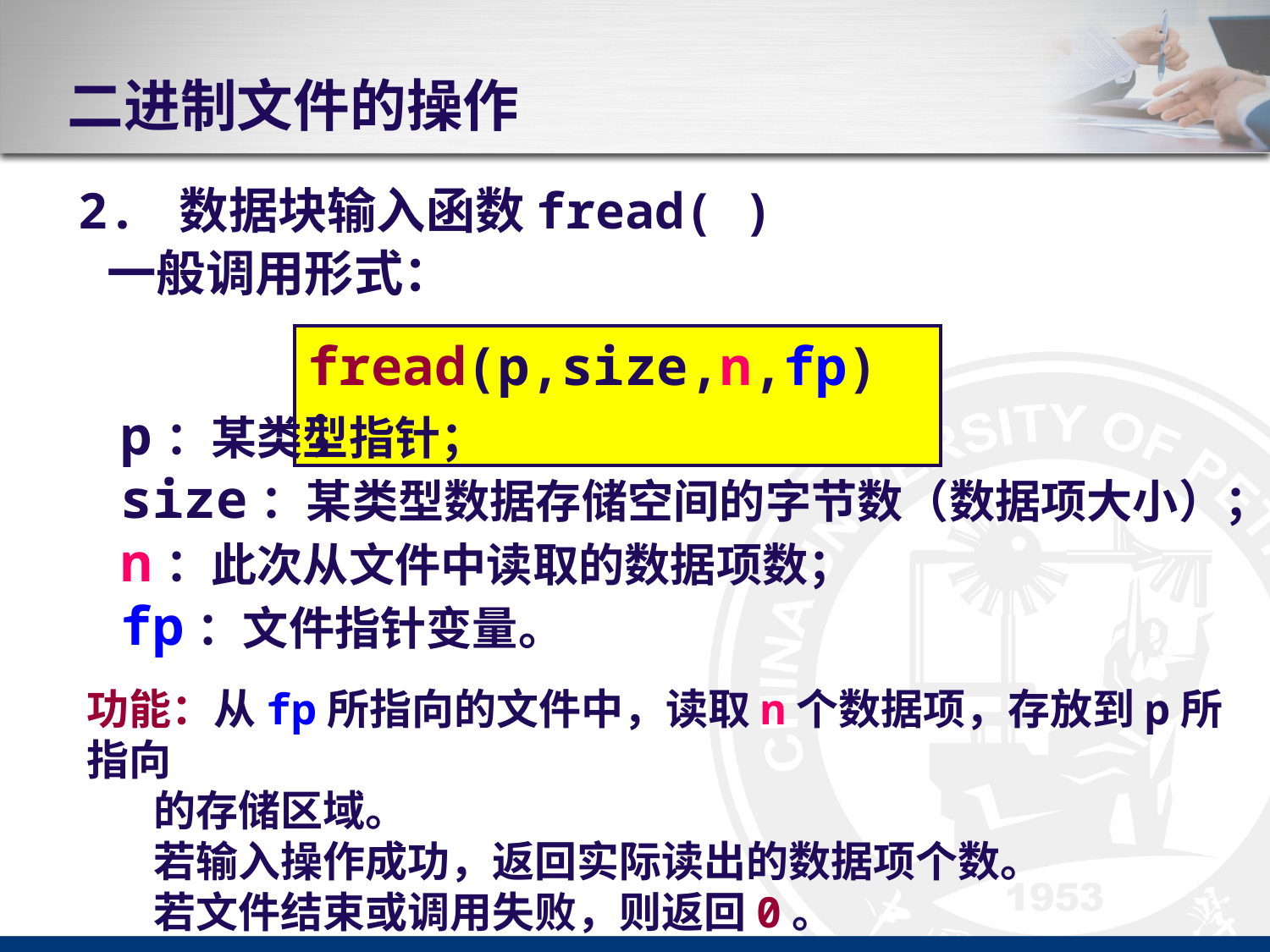

# 二进制文件的操作
  2. 数据块输入函数fread( )
一般调用形式：
fread(p,size,n,fp)；
p：某类型指针；
size：某类型数据存储空间的字节数（数据项大小）；
n：此次从文件中读取的数据项数；
fp：文件指针变量。
功能：从fp所指向的文件中，读取n个数据项，存放到p所指向
      的存储区域。
      若输入操作成功，返回实际读出的数据项个数。
      若文件结束或调用失败，则返回0。